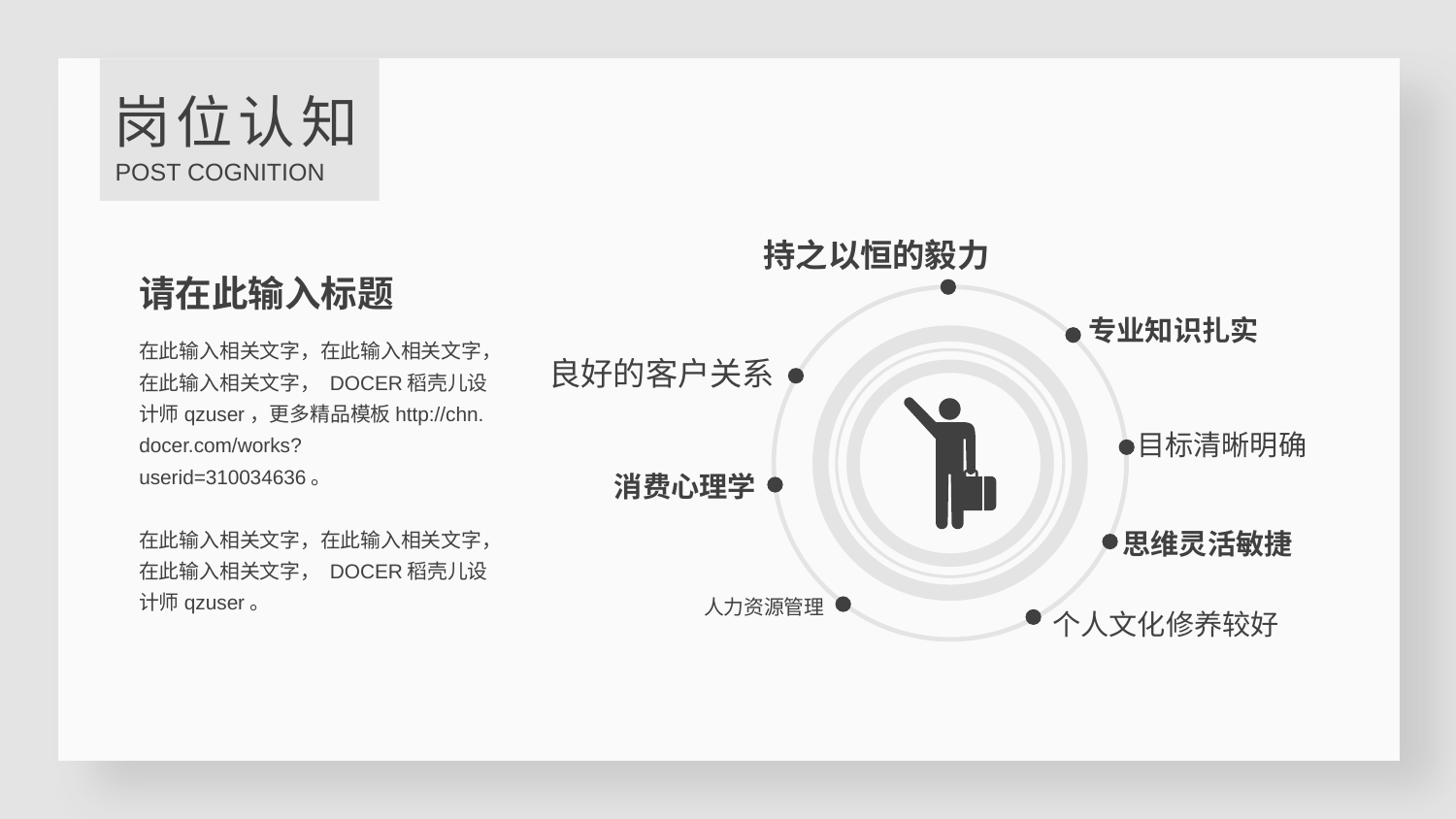

岗位认知
POST COGNITION
持之以恒的毅力
请在此输入标题

专业知识扎实
在此输入相关文字，在此输入相关文字，在此输入相关文字， DOCER稻壳儿设计师qzuser，更多精品模板http://chn.docer.com/works?userid=310034636。

在此输入相关文字，在此输入相关文字，在此输入相关文字， DOCER稻壳儿设计师qzuser。

良好的客户关系

目标清晰明确

消费心理学

思维灵活敏捷

人力资源管理

个人文化修养较好